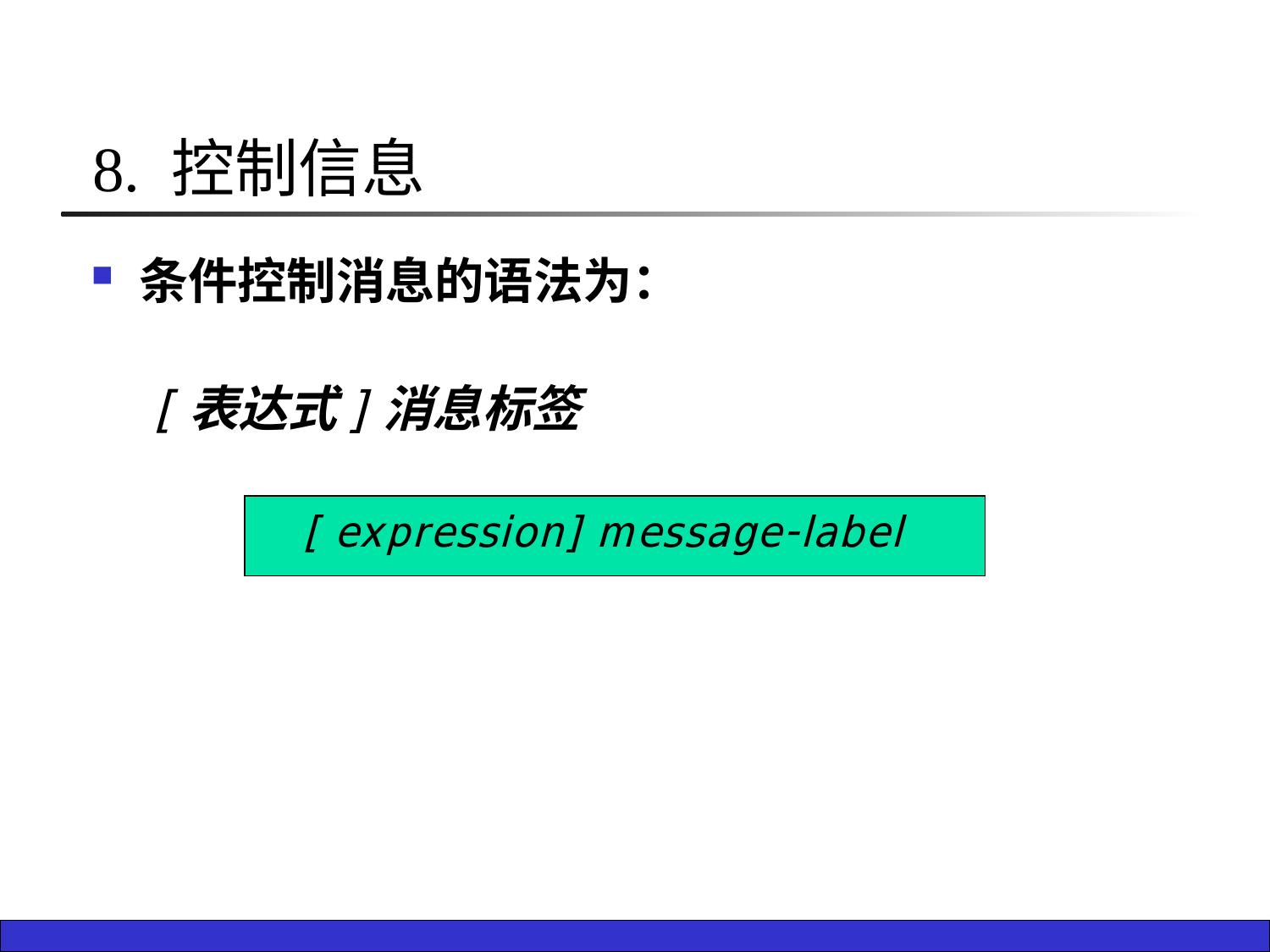

8. 控制信息
条件控制消息的语法为：

[表达式]消息标签

                 [ expression] message-label